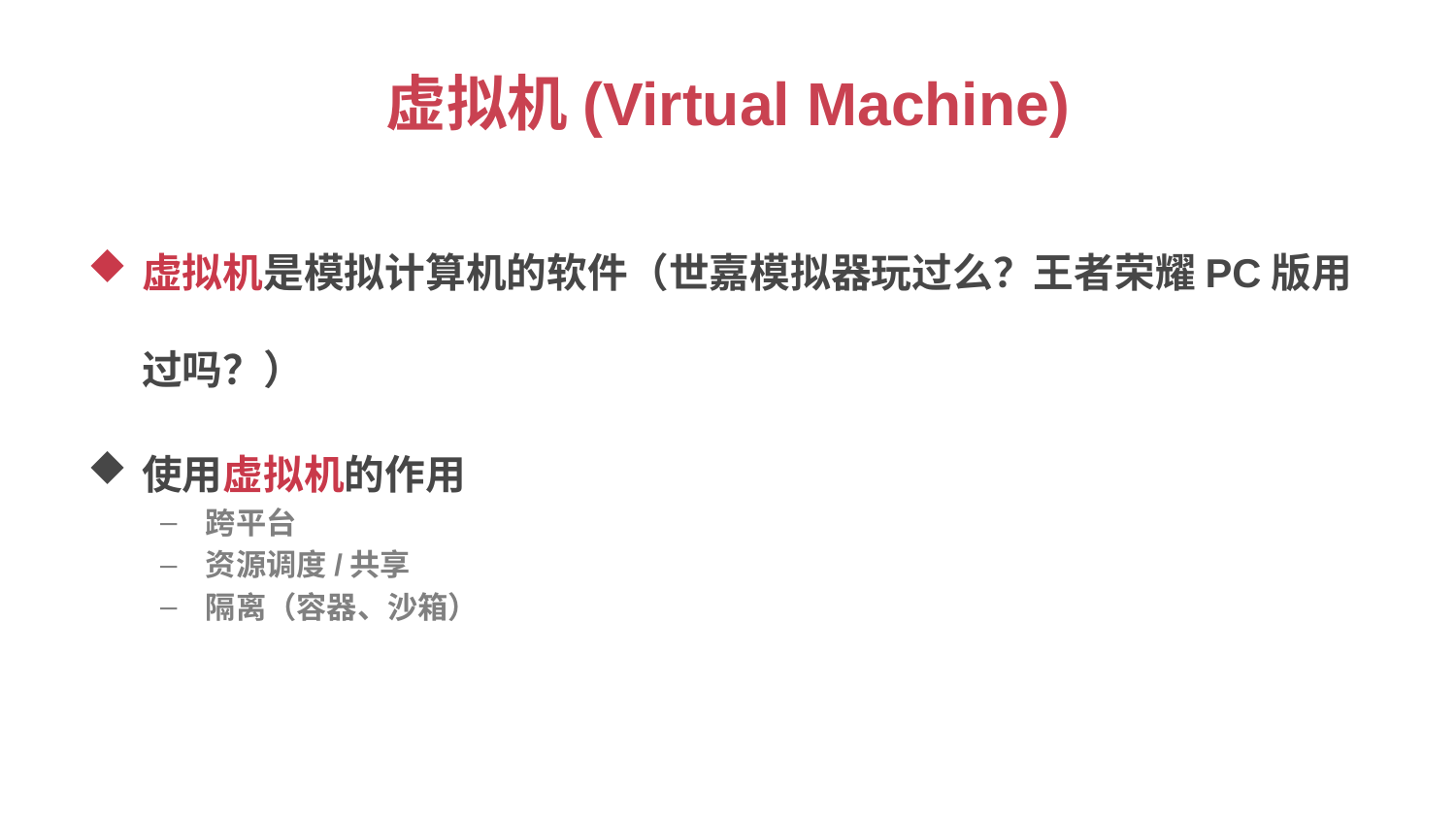

# 虚拟机(Virtual Machine)
虚拟机是模拟计算机的软件（世嘉模拟器玩过么？王者荣耀PC版用过吗？）
使用虚拟机的作用
跨平台
资源调度/共享
隔离（容器、沙箱）